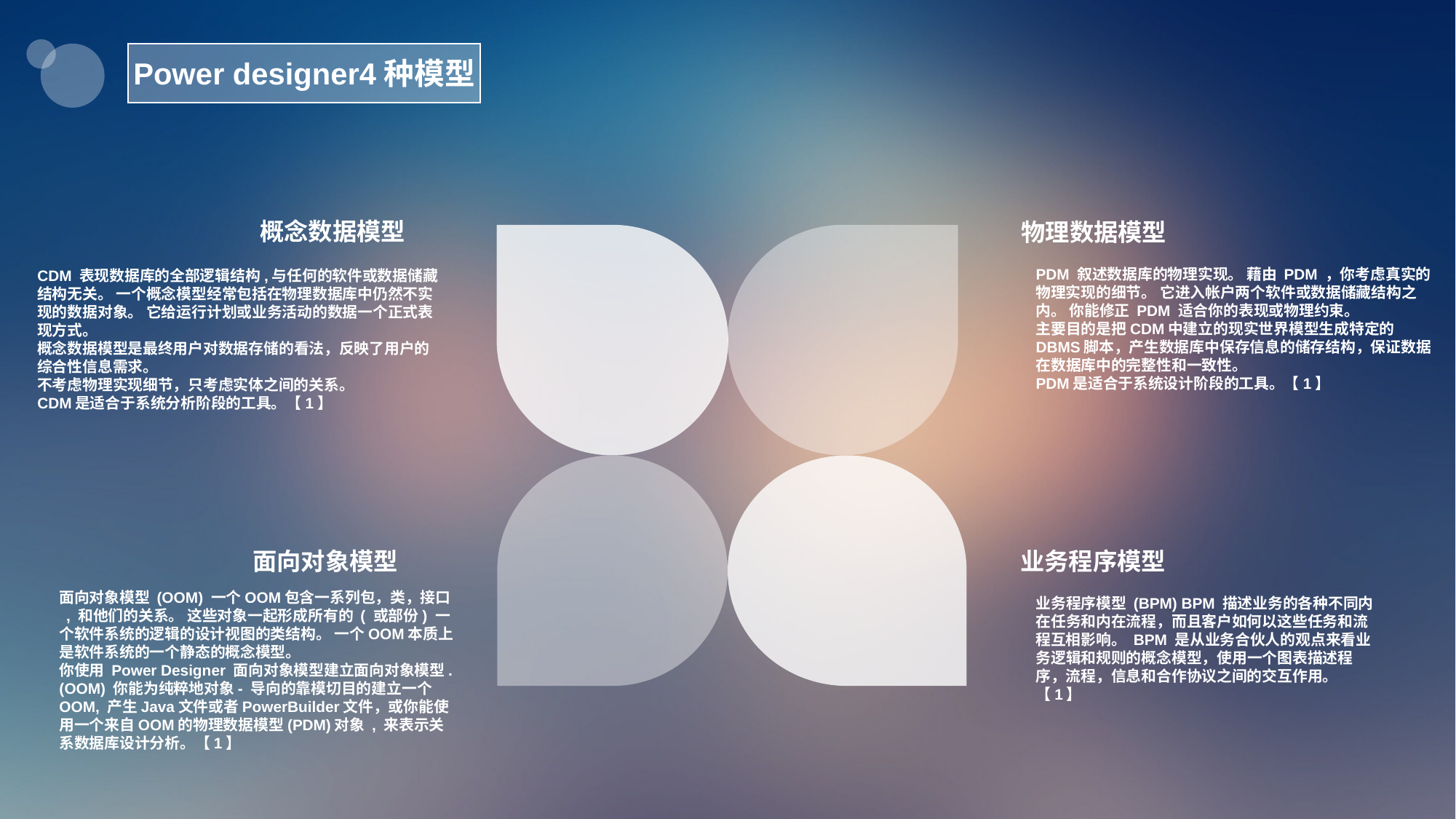

Power designer4种模型
概念数据模型
物理数据模型

PDM 叙述数据库的物理实现。 藉由 PDM ，你考虑真实的物理实现的细节。 它进入帐户两个软件或数据储藏结构之内。 你能修正 PDM 适合你的表现或物理约束。
主要目的是把CDM中建立的现实世界模型生成特定的DBMS脚本，产生数据库中保存信息的储存结构，保证数据在数据库中的完整性和一致性。
PDM是适合于系统设计阶段的工具。【1】
CDM 表现数据库的全部逻辑结构,与任何的软件或数据储藏结构无关。 一个概念模型经常包括在物理数据库中仍然不实现的数据对象。 它给运行计划或业务活动的数据一个正式表现方式。
概念数据模型是最终用户对数据存储的看法，反映了用户的综合性信息需求。
不考虑物理实现细节，只考虑实体之间的关系。
CDM是适合于系统分析阶段的工具。【1】

面向对象模型
业务程序模型
面向对象模型 (OOM) 一个OOM包含一系列包，类，接口 , 和他们的关系。 这些对象一起形成所有的 ( 或部份) 一个软件系统的逻辑的设计视图的类结构。 一个OOM本质上是软件系统的一个静态的概念模型。
你使用 Power Designer 面向对象模型建立面向对象模型.(OOM) 你能为纯粹地对象- 导向的靠模切目的建立一个OOM, 产生Java文件或者PowerBuilder文件，或你能使用一个来自OOM的物理数据模型(PDM)对象 , 来表示关系数据库设计分析。【1】
业务程序模型 (BPM) BPM 描述业务的各种不同内在任务和内在流程，而且客户如何以这些任务和流程互相影响。 BPM 是从业务合伙人的观点来看业务逻辑和规则的概念模型，使用一个图表描述程序，流程，信息和合作协议之间的交互作用。【1】